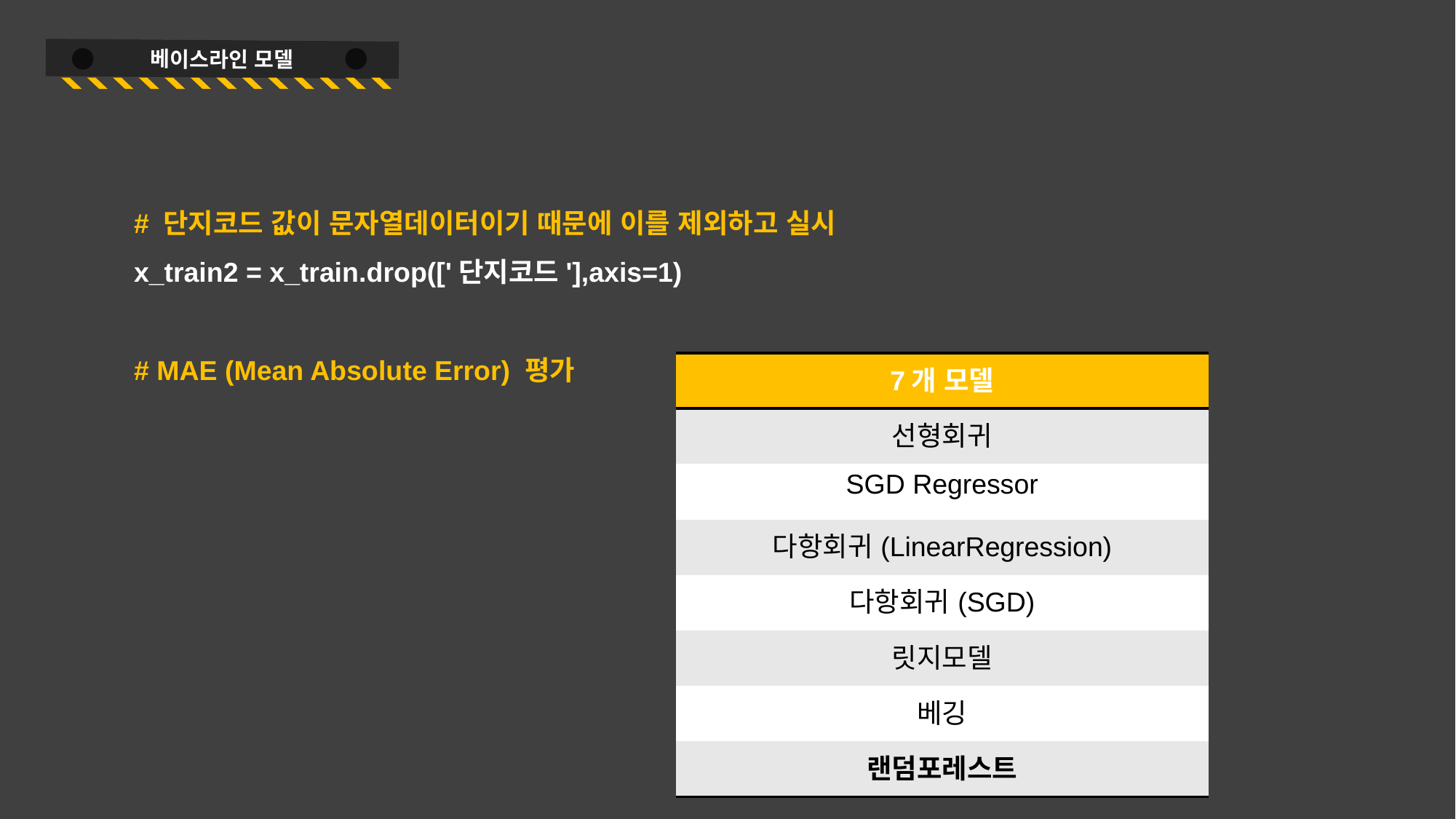

베이스라인 모델

# 단지코드 값이 문자열데이터이기 때문에 이를 제외하고 실시
x_train2 = x_train.drop(['단지코드'],axis=1)

# MAE (Mean Absolute Error) 평가
| 7개 모델 |
| --- |
| 선형회귀 |
| SGD Regressor |
| 다항회귀(LinearRegression) |
| 다항회귀(SGD) |
| 릿지모델 |
| 베깅 |
| 랜덤포레스트 |